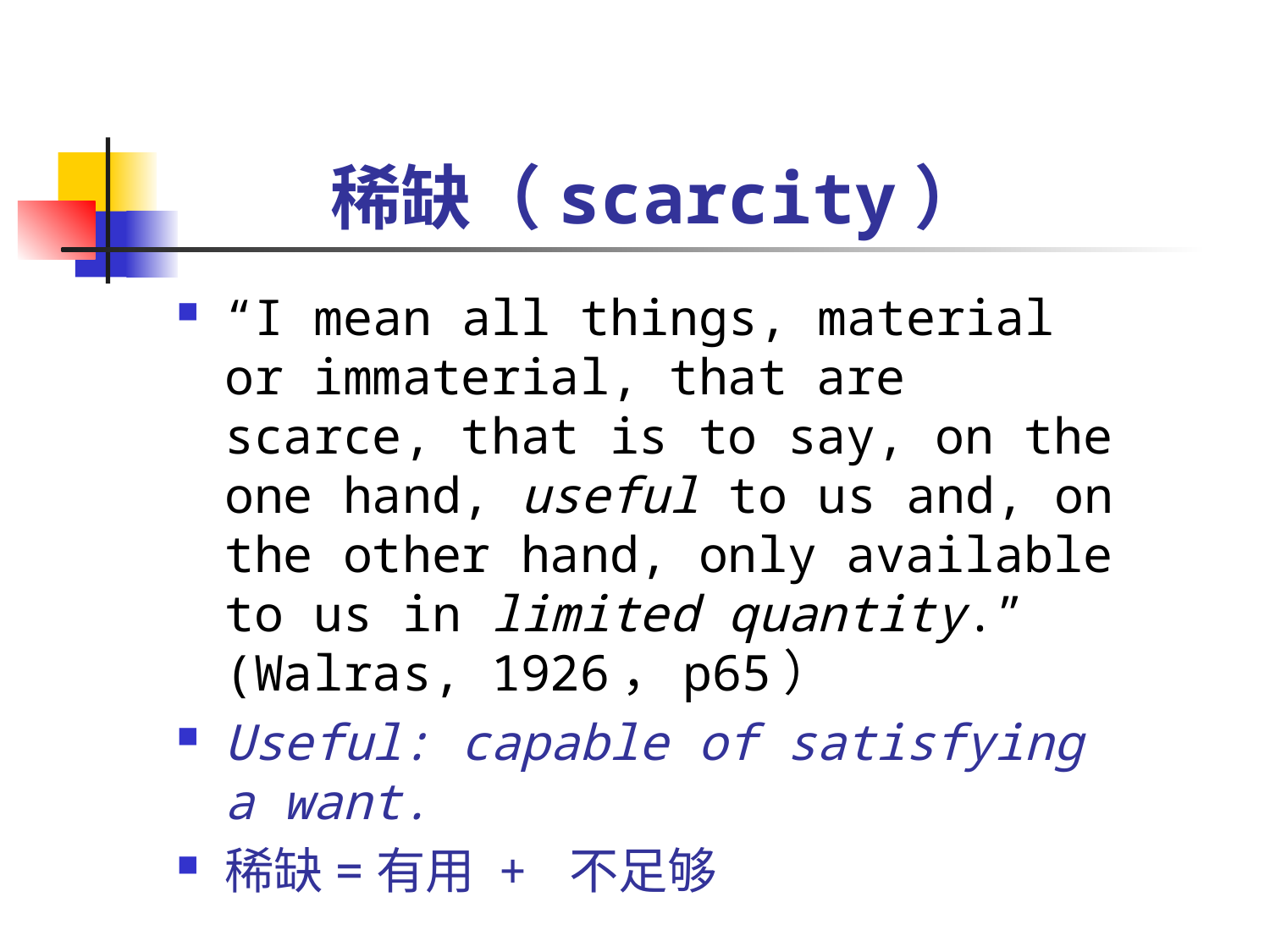

# 稀缺（scarcity）
“I mean all things, material or immaterial, that are scarce, that is to say, on the one hand, useful to us and, on the other hand, only available to us in limited quantity.”  (Walras, 1926，p65）
Useful: capable of satisfying a want.
稀缺=有用 + 不足够